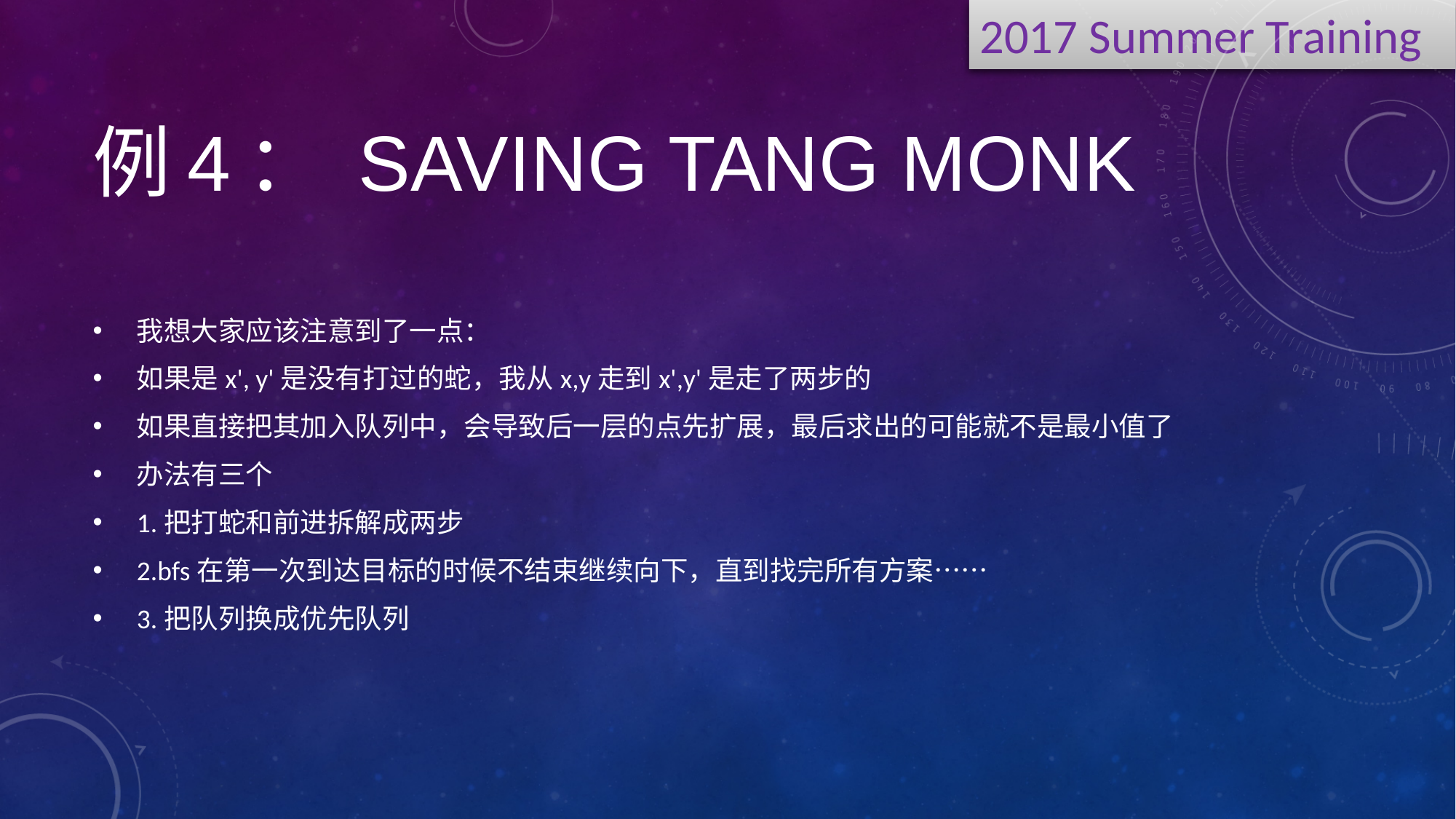

# 例4： Saving Tang Monk
我想大家应该注意到了一点：
如果是x', y'是没有打过的蛇，我从x,y走到x',y'是走了两步的
如果直接把其加入队列中，会导致后一层的点先扩展，最后求出的可能就不是最小值了
办法有三个
1.把打蛇和前进拆解成两步
2.bfs在第一次到达目标的时候不结束继续向下，直到找完所有方案……
3.把队列换成优先队列